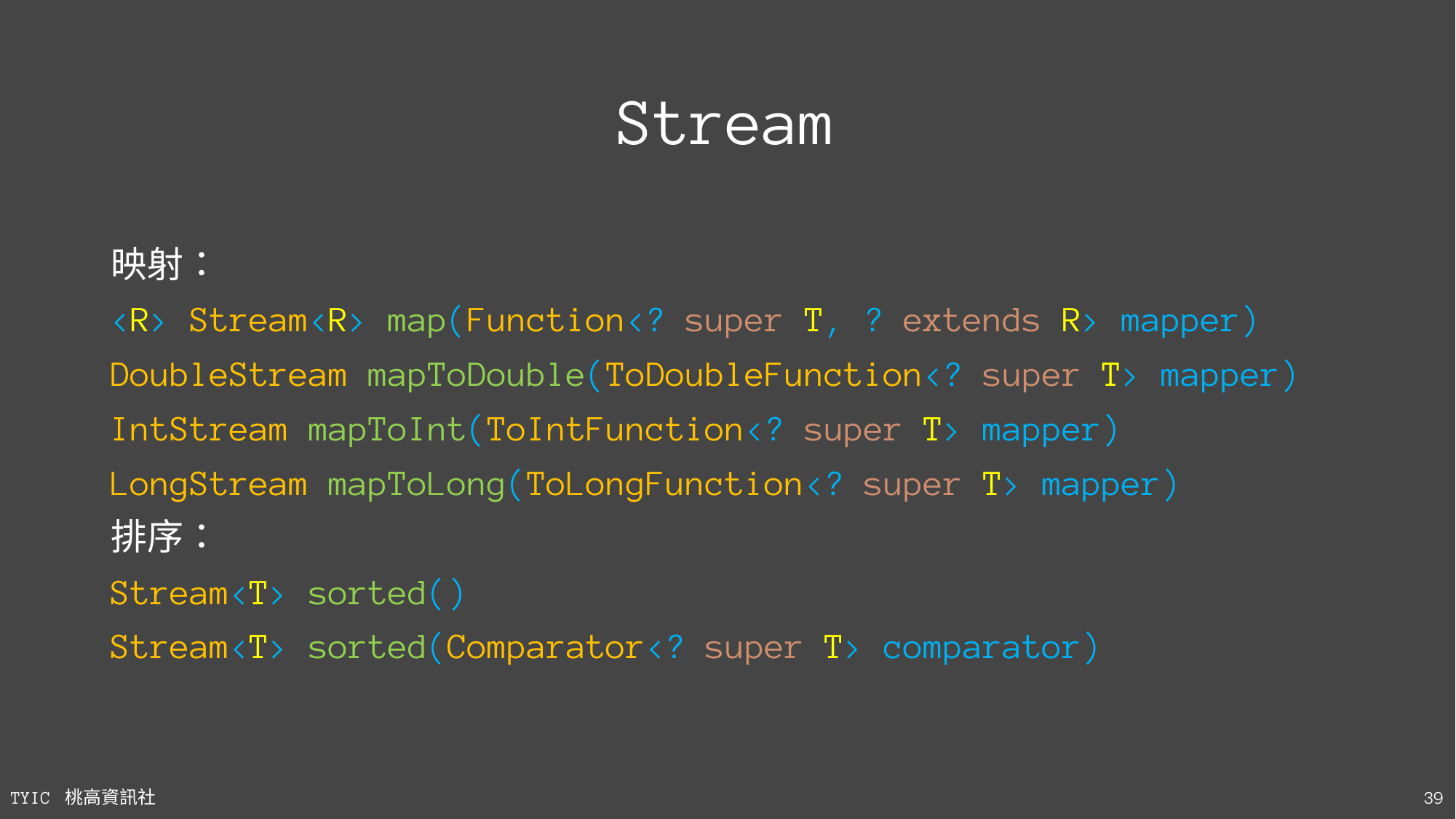

# Stream
映射：
<R> Stream<R> map(Function<? super T, ? extends R> mapper)
DoubleStream mapToDouble(ToDoubleFunction<? super T> mapper)
IntStream mapToInt(ToIntFunction<? super T> mapper)
LongStream mapToLong(ToLongFunction<? super T> mapper)
排序：
Stream<T> sorted()
Stream<T> sorted(Comparator<? super T> comparator)